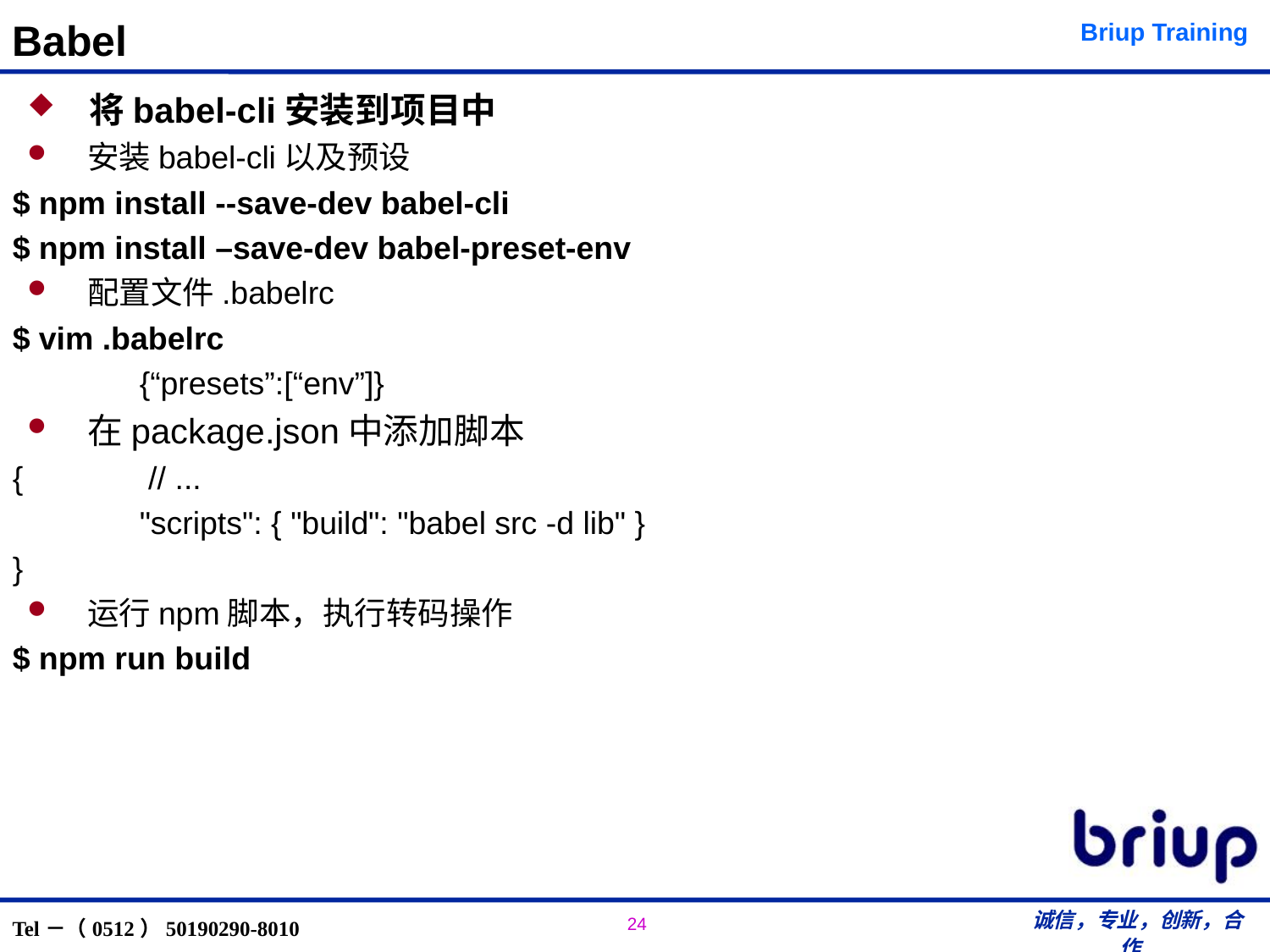

# Babel
 将babel-cli安装到项目中
 安装babel-cli以及预设
$ npm install --save-dev babel-cli
$ npm install –save-dev babel-preset-env
 配置文件.babelrc
$ vim .babelrc
	{“presets”:[“env”]}
 在package.json中添加脚本
{	 // ...
	"scripts": { "build": "babel src -d lib" }
}
 运行npm脚本，执行转码操作
$ npm run build